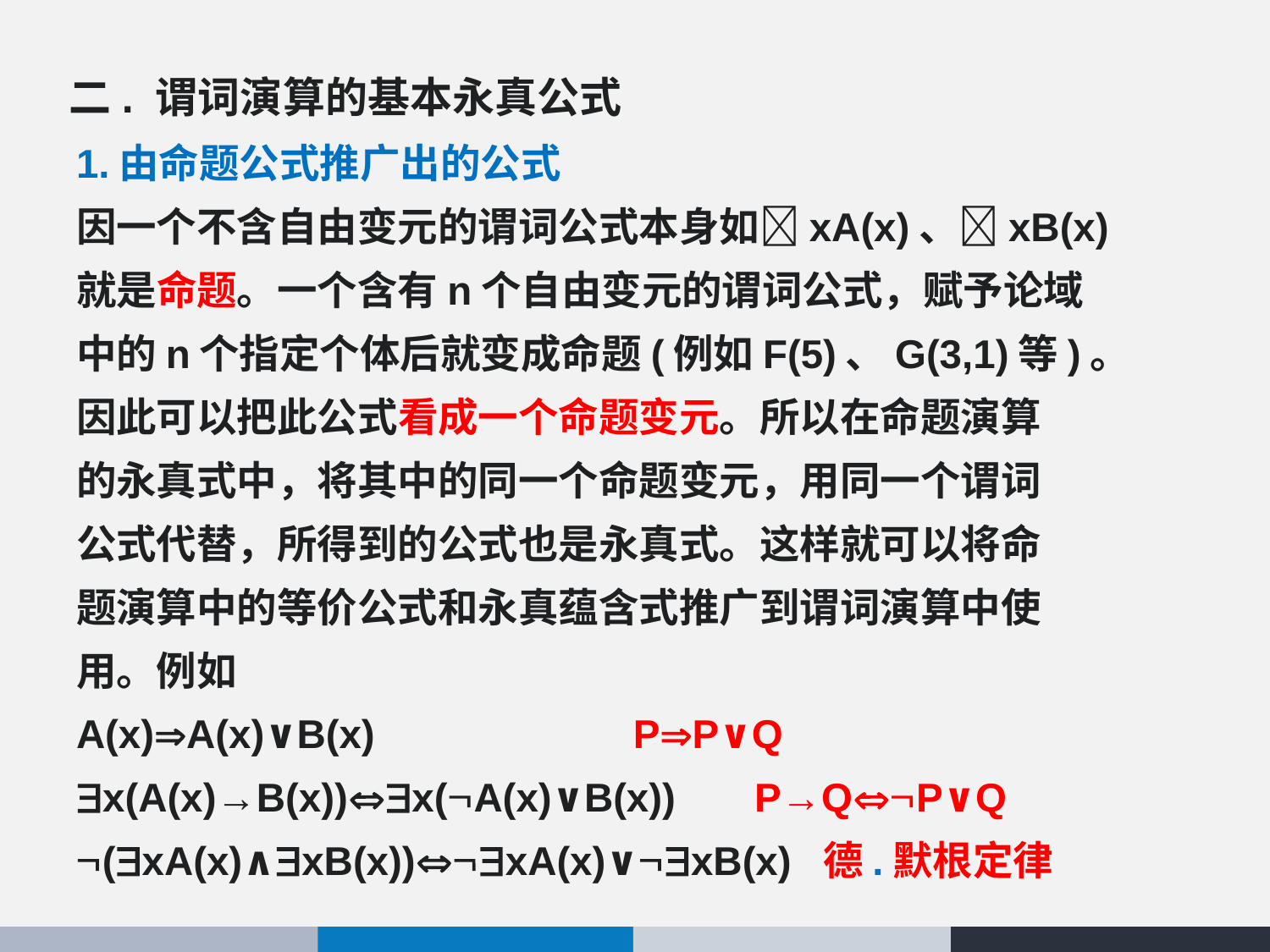

二. 谓词演算的基本永真公式
1.由命题公式推广出的公式
因一个不含自由变元的谓词公式本身如∀xA(x)、∃xB(x)
就是命题。一个含有n个自由变元的谓词公式，赋予论域
中的n个指定个体后就变成命题(例如F(5)、G(3,1)等)。
因此可以把此公式看成一个命题变元。所以在命题演算
的永真式中，将其中的同一个命题变元，用同一个谓词
公式代替，所得到的公式也是永真式。这样就可以将命
题演算中的等价公式和永真蕴含式推广到谓词演算中使
用。例如
A(x)⇒A(x)∨B(x)                       P⇒P∨Q
∃x(A(x)→B(x))⇔∃x(¬A(x)∨B(x))       P→Q⇔¬P∨Q
¬(∃xA(x)∧∃xB(x))⇔¬∃xA(x)∨¬∃xB(x)  德.默根定律